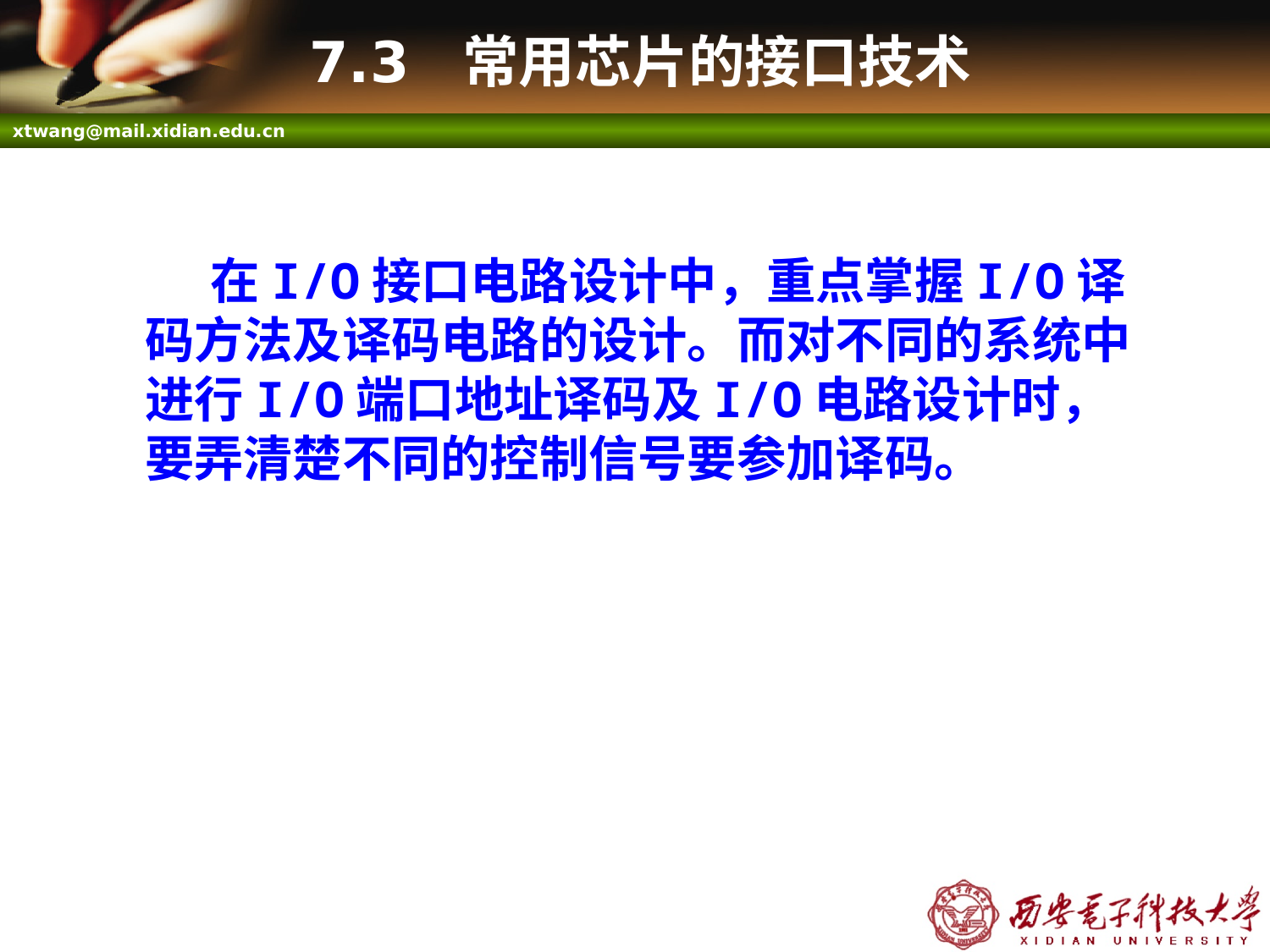

# 7.3  常用芯片的接口技术
         在I/O接口电路设计中，重点掌握I/O译码方法及译码电路的设计。而对不同的系统中进行I/O端口地址译码及I/O电路设计时，要弄清楚不同的控制信号要参加译码。